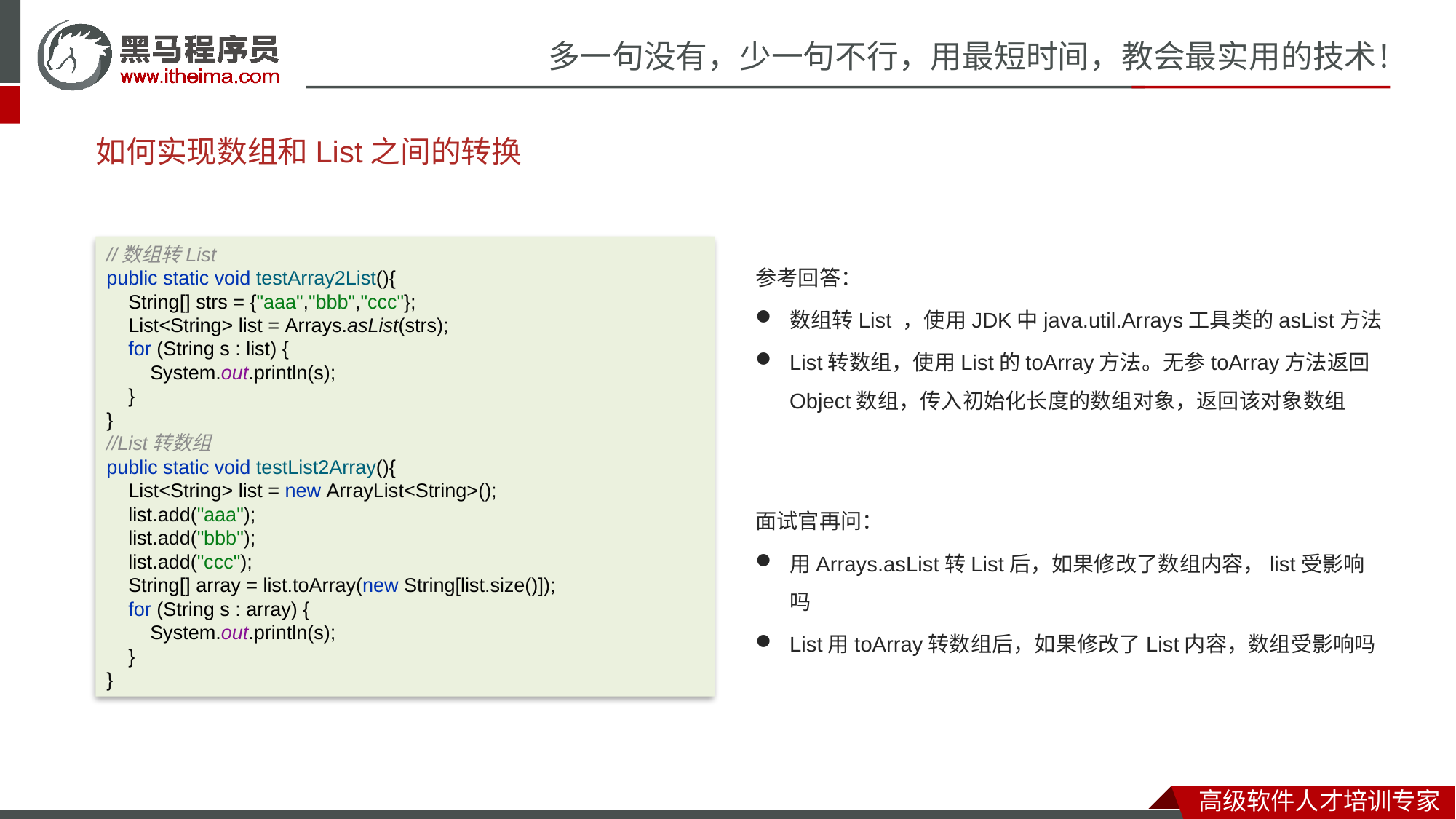

# 如何实现数组和List之间的转换
//数组转List
public static void testArray2List(){
    String[] strs = {"aaa","bbb","ccc"};
    List<String> list = Arrays.asList(strs);
    for (String s : list) {
        System.out.println(s);
    }
}
//List转数组
public static void testList2Array(){
    List<String> list = new ArrayList<String>();
    list.add("aaa");
    list.add("bbb");
    list.add("ccc");
    String[] array = list.toArray(new String[list.size()]);
    for (String s : array) {
        System.out.println(s);
    }
}
参考回答：
数组转List ，使用JDK中java.util.Arrays工具类的asList方法
List转数组，使用List的toArray方法。无参toArray方法返回 Object数组，传入初始化长度的数组对象，返回该对象数组
面试官再问：
用Arrays.asList转List后，如果修改了数组内容，list受影响吗
List用toArray转数组后，如果修改了List内容，数组受影响吗